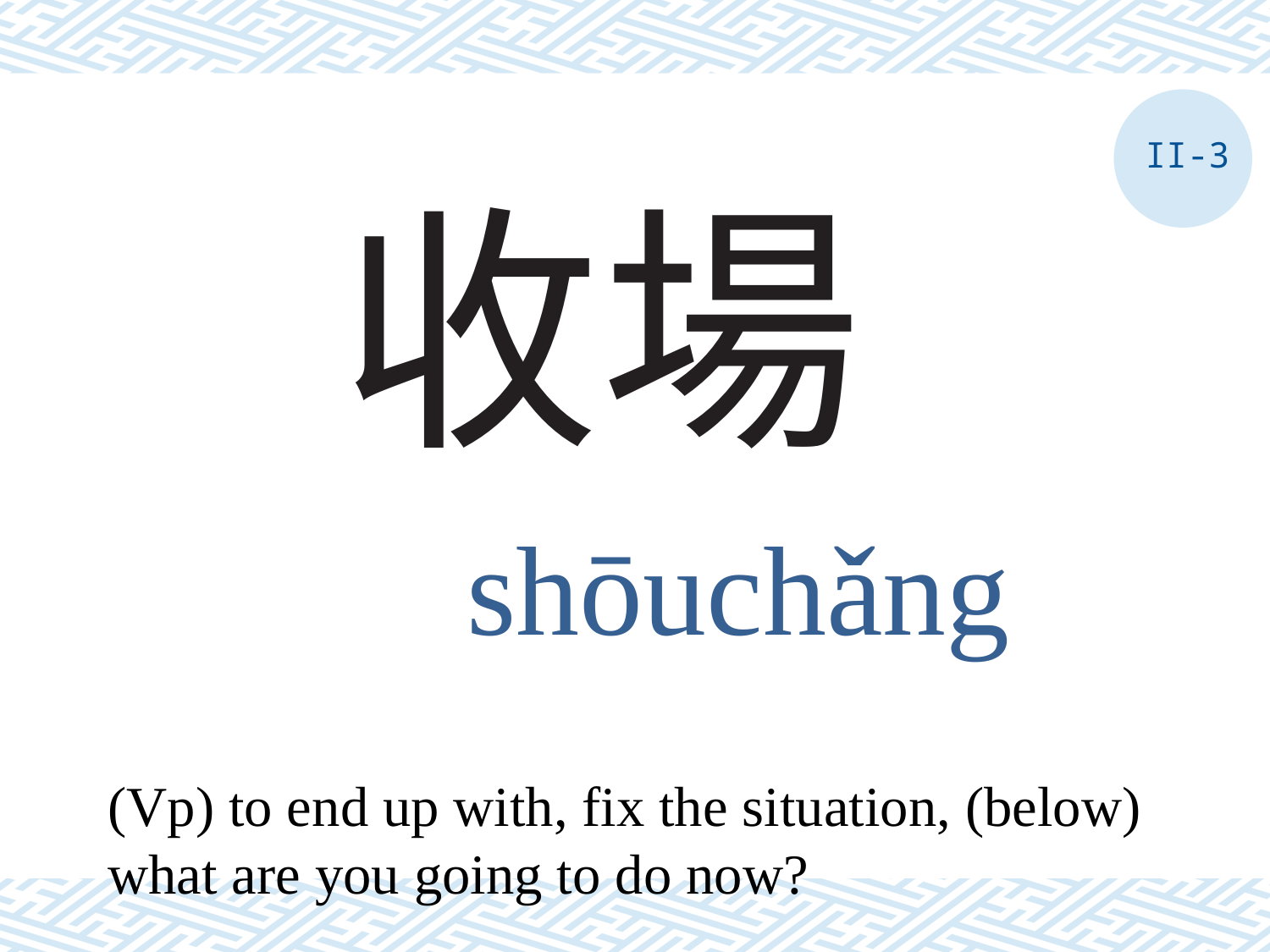

II-3

# 收場
shōuchǎng
(Vp) to end up with, fix the situation, (below) what are you going to do now?